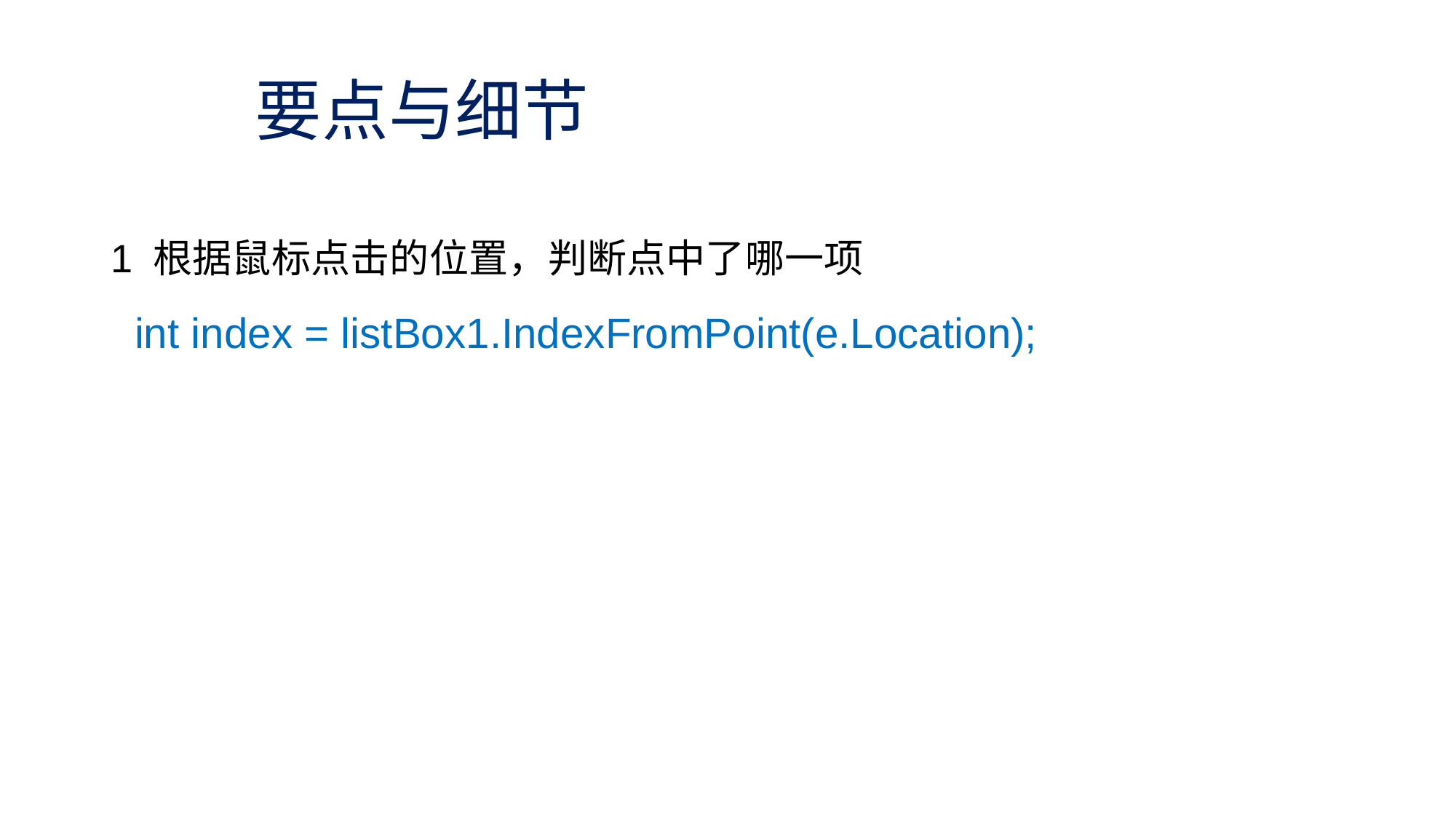

# 要点与细节
1 根据鼠标点击的位置，判断点中了哪一项
  int index = listBox1.IndexFromPoint(e.Location);